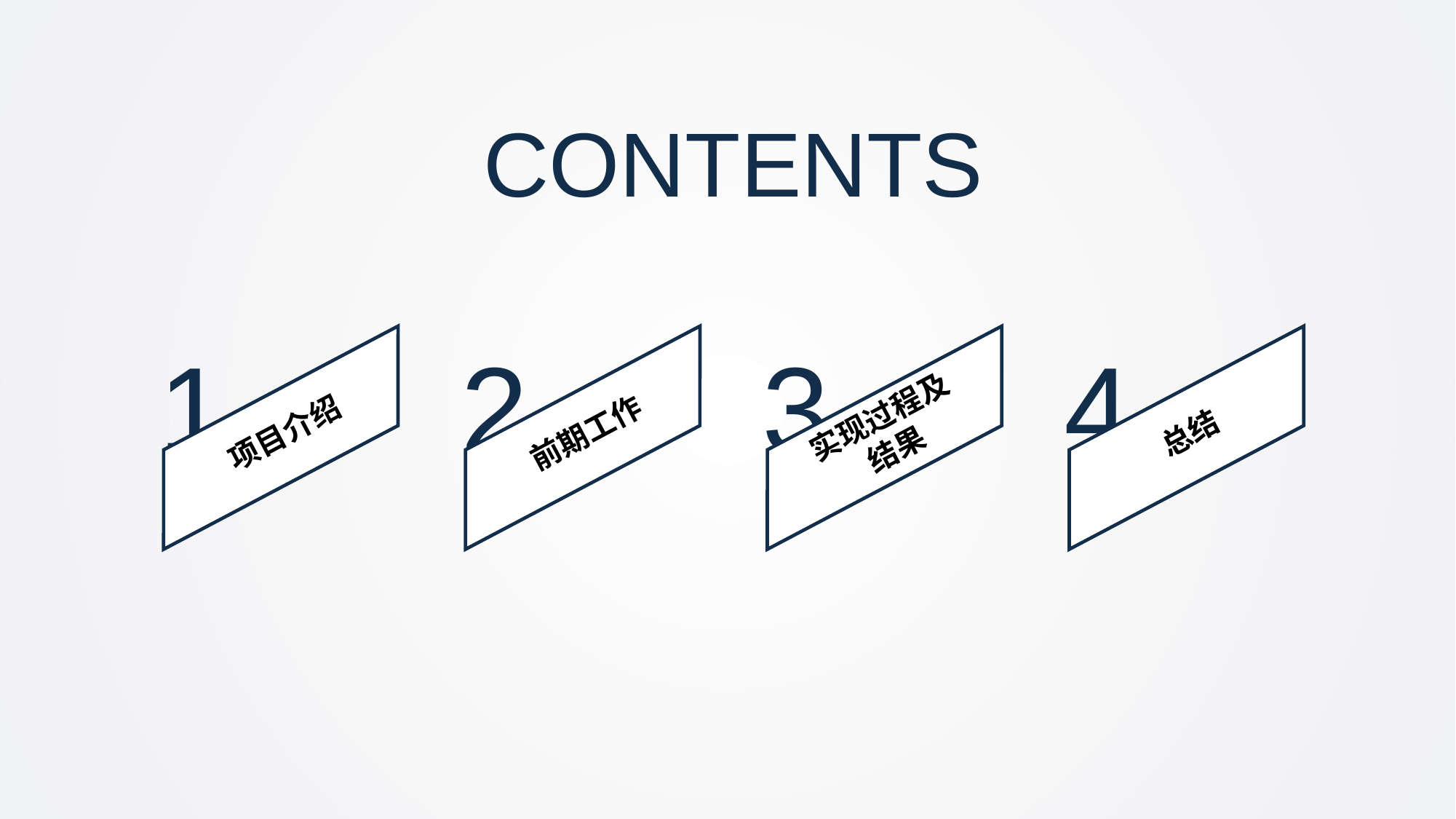

CONTENTS
1

项目介绍
2

前期工作
3
实现过程及
结果

4

总结